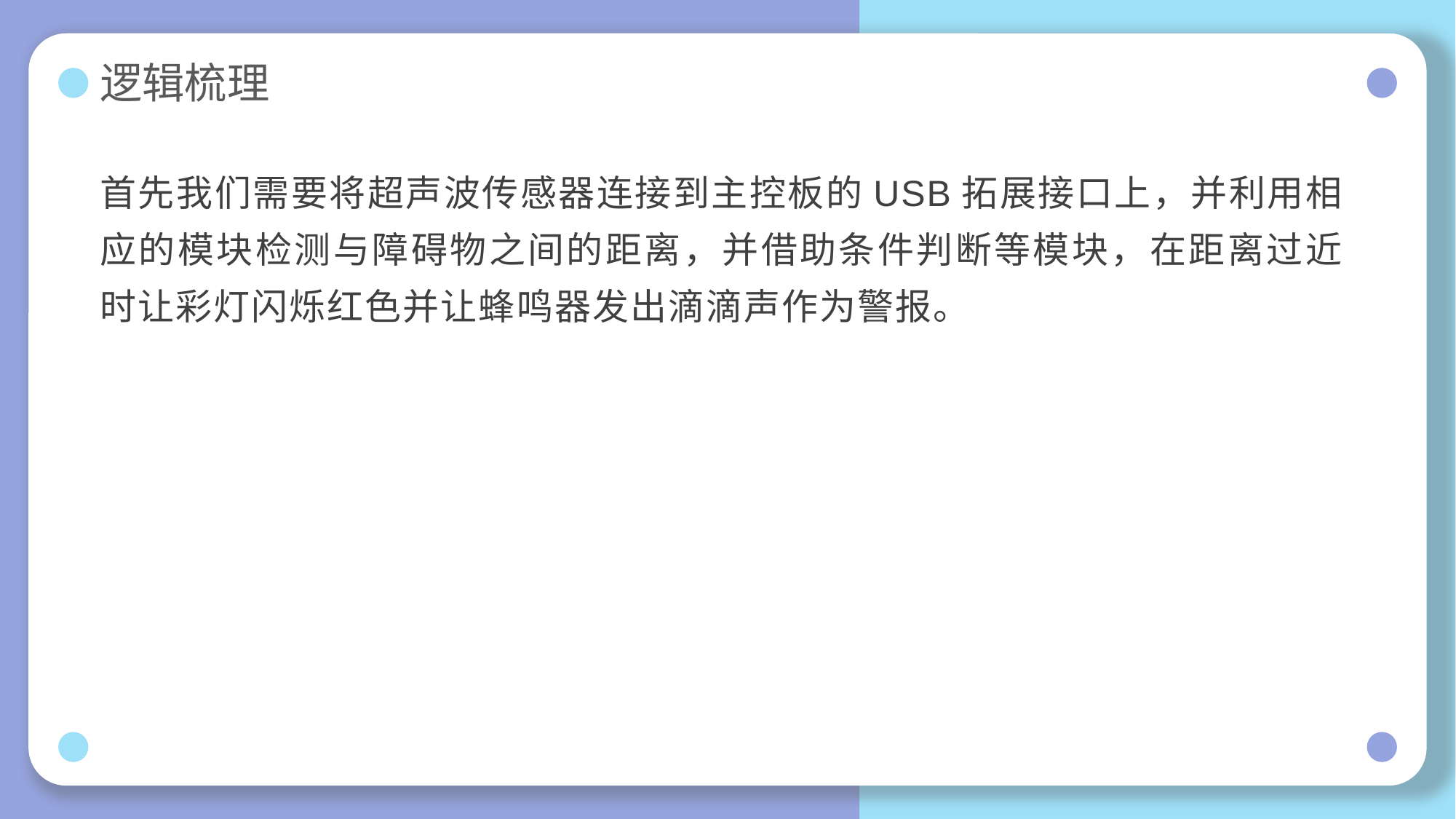

# 逻辑梳理
首先我们需要将超声波传感器连接到主控板的USB拓展接口上，并利用相应的模块检测与障碍物之间的距离，并借助条件判断等模块，在距离过近时让彩灯闪烁红色并让蜂鸣器发出滴滴声作为警报。